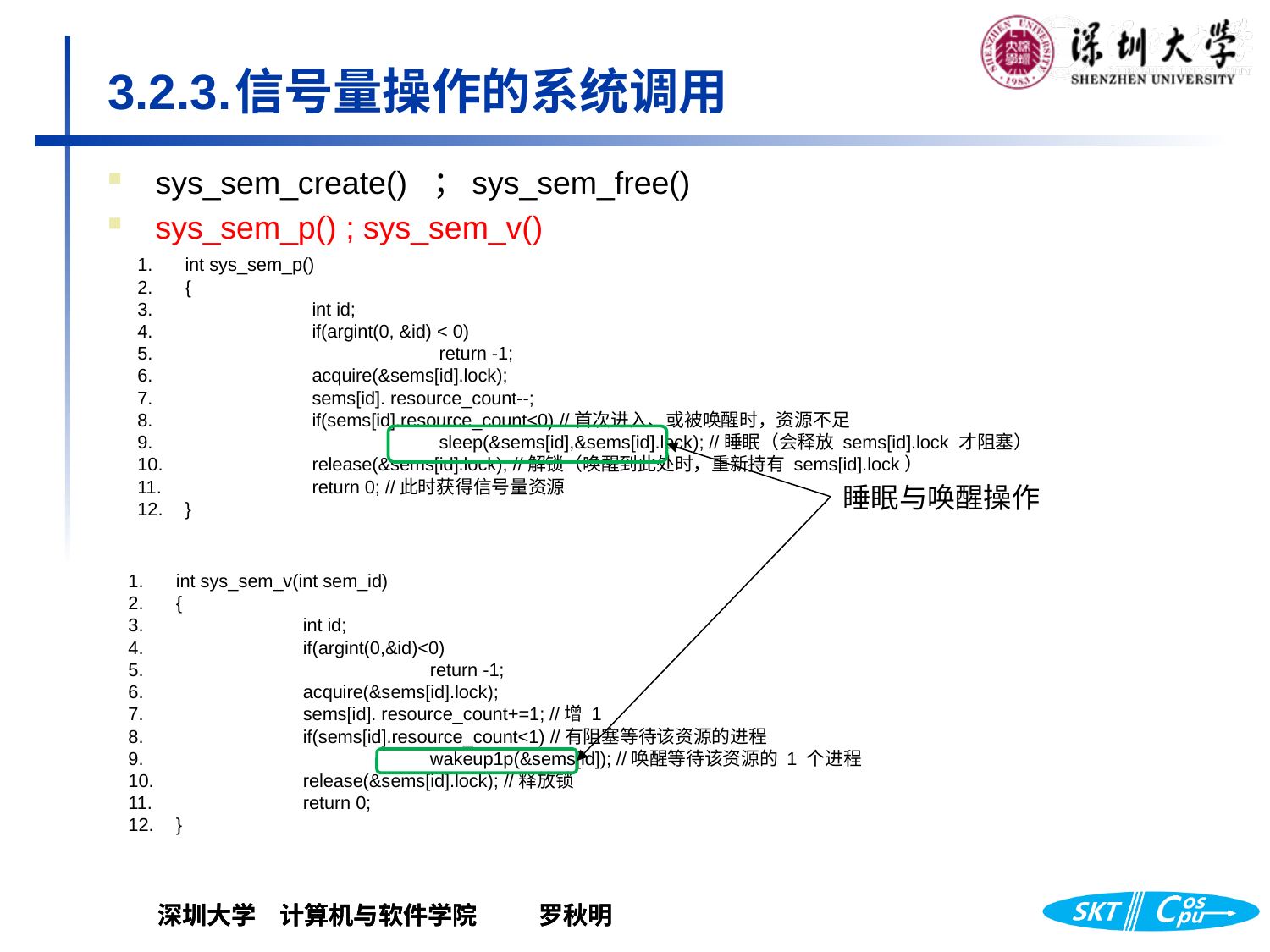

# 3.2.3.	信号量操作的系统调用
sys_sem_create()  ；sys_sem_free()
sys_sem_p() ; sys_sem_v()
int sys_sem_p()
{
 	int id;
 	if(argint(0, &id) < 0)
 	 	return -1;
 	acquire(&sems[id].lock);
 	sems[id]. resource_count--;
 	if(sems[id].resource_count<0) //首次进入、或被唤醒时，资源不足
 	 	sleep(&sems[id],&sems[id].lock); //睡眠（会释放 sems[id].lock 才阻塞）
 	release(&sems[id].lock); //解锁（唤醒到此处时，重新持有 sems[id].lock）
 	return 0; //此时获得信号量资源
}

睡眠与唤醒操作

int sys_sem_v(int sem_id)
{
 	int id;
 	if(argint(0,&id)<0)
 		return -1;
 	acquire(&sems[id].lock);
 	sems[id]. resource_count+=1; //增 1
 	if(sems[id].resource_count<1) //有阻塞等待该资源的进程
 		wakeup1p(&sems[id]); //唤醒等待该资源的 1 个进程
 	release(&sems[id].lock); //释放锁
 	return 0;
}